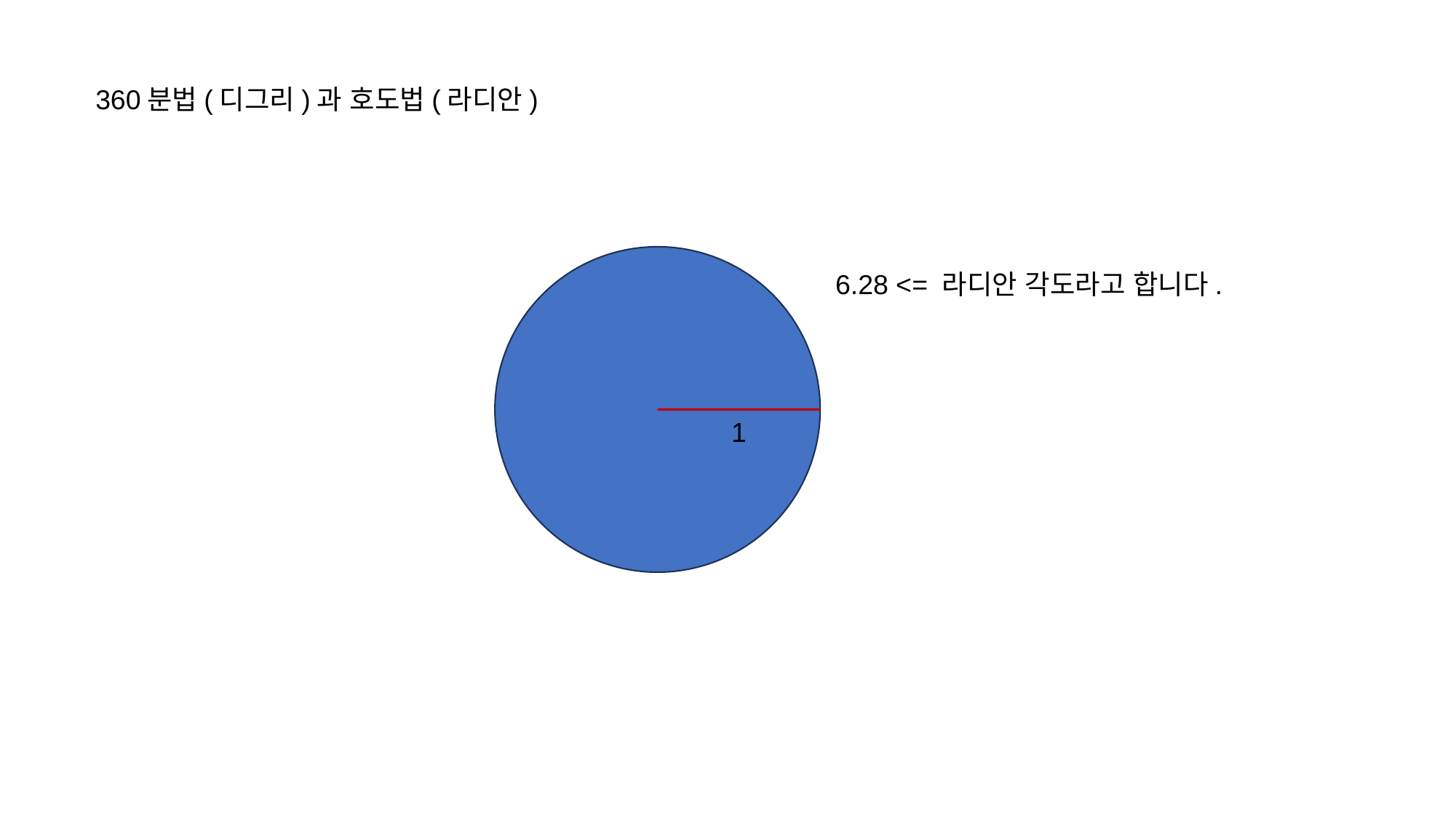

360분법(디그리)과 호도법(라디안)

6.28 <= 라디안 각도라고 합니다.
1